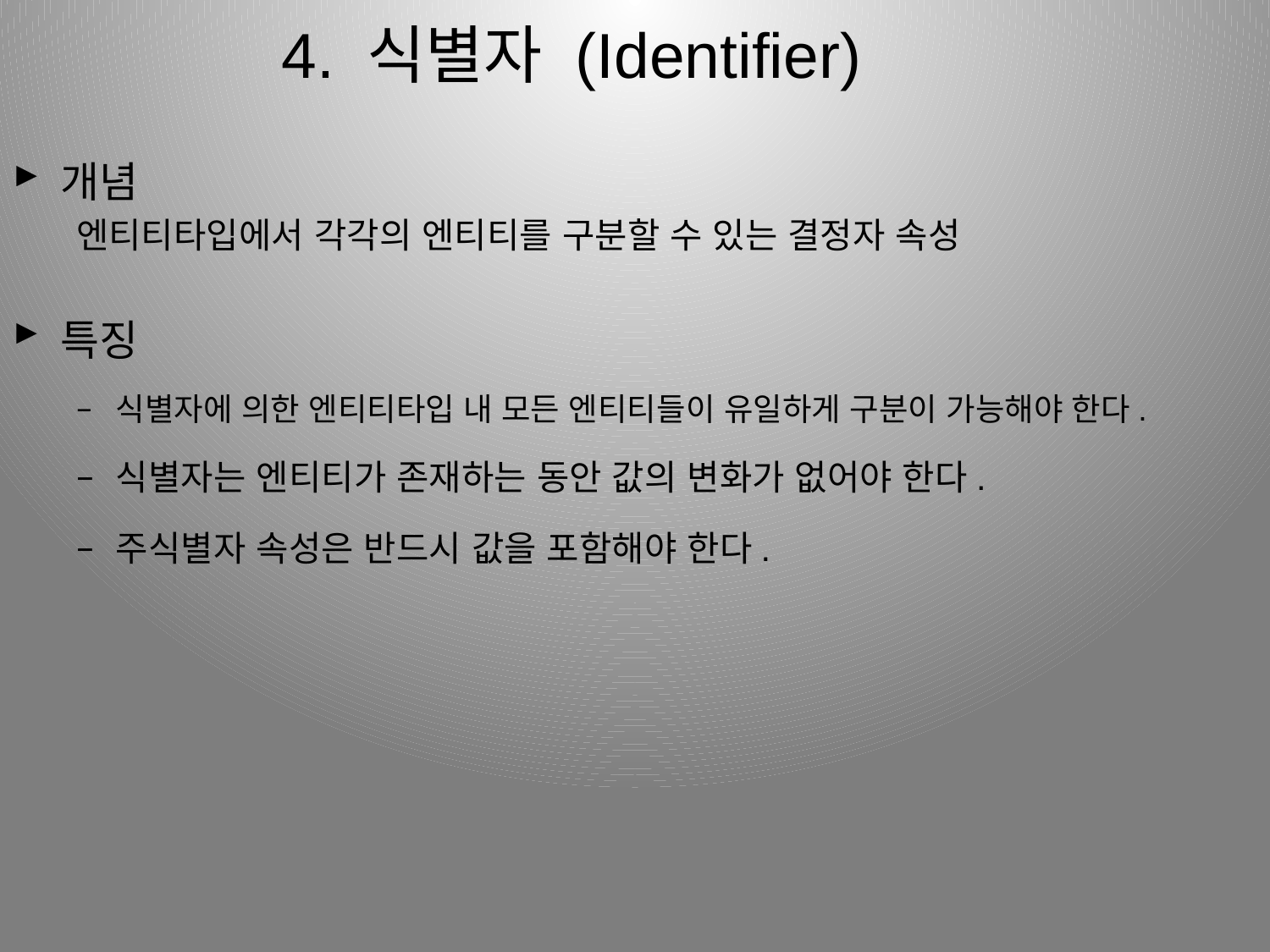

# 4. 식별자 (Identifier)
개념
엔티티타입에서 각각의 엔티티를 구분할 수 있는 결정자 속성

특징
식별자에 의한 엔티티타입 내 모든 엔티티들이 유일하게 구분이 가능해야 한다.
식별자는 엔티티가 존재하는 동안 값의 변화가 없어야 한다.
주식별자 속성은 반드시 값을 포함해야 한다.